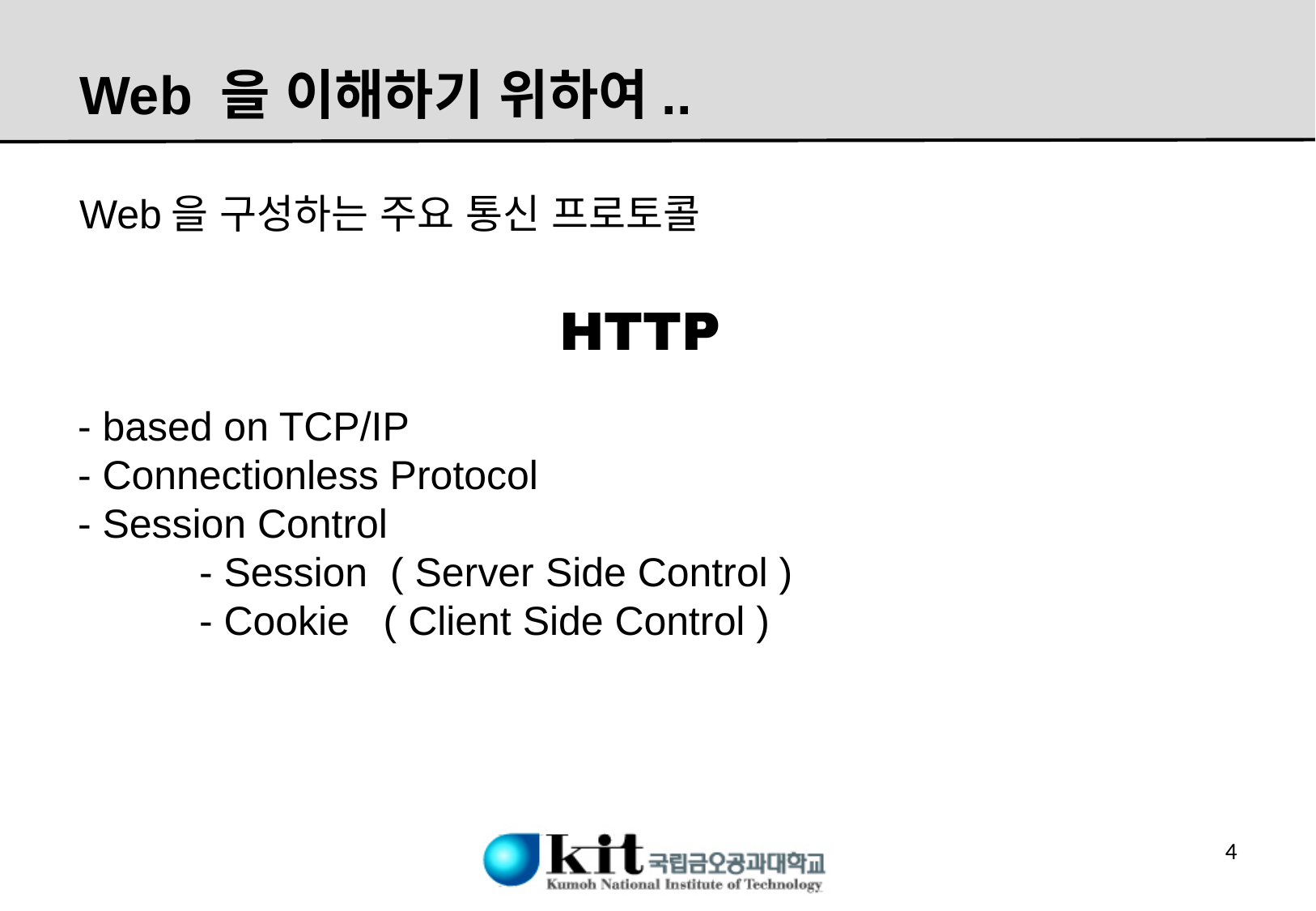

# Web 을 이해하기 위하여..
Web을 구성하는 주요 통신 프로토콜
HTTP
- based on TCP/IP
- Connectionless Protocol
- Session Control
	- Session  ( Server Side Control )
	- Cookie   ( Client Side Control )
4